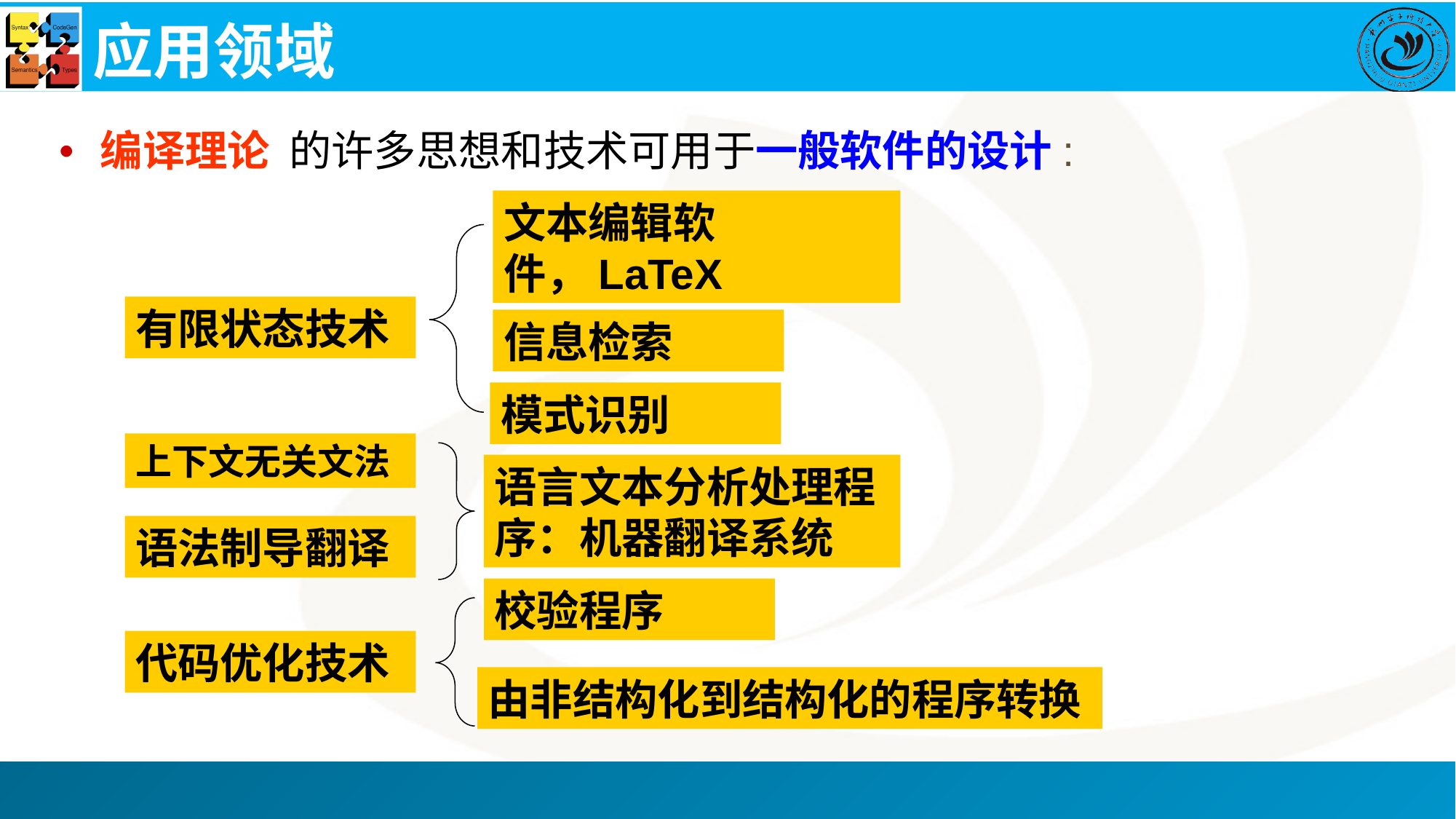

# 应用领域
编译理论  的许多思想和技术可用于一般软件的设计:
文本编辑软件，LaTeX

有限状态技术
信息检索
模式识别
上下文无关文法

语言文本分析处理程序：机器翻译系统
语法制导翻译
校验程序

代码优化技术
由非结构化到结构化的程序转换
12